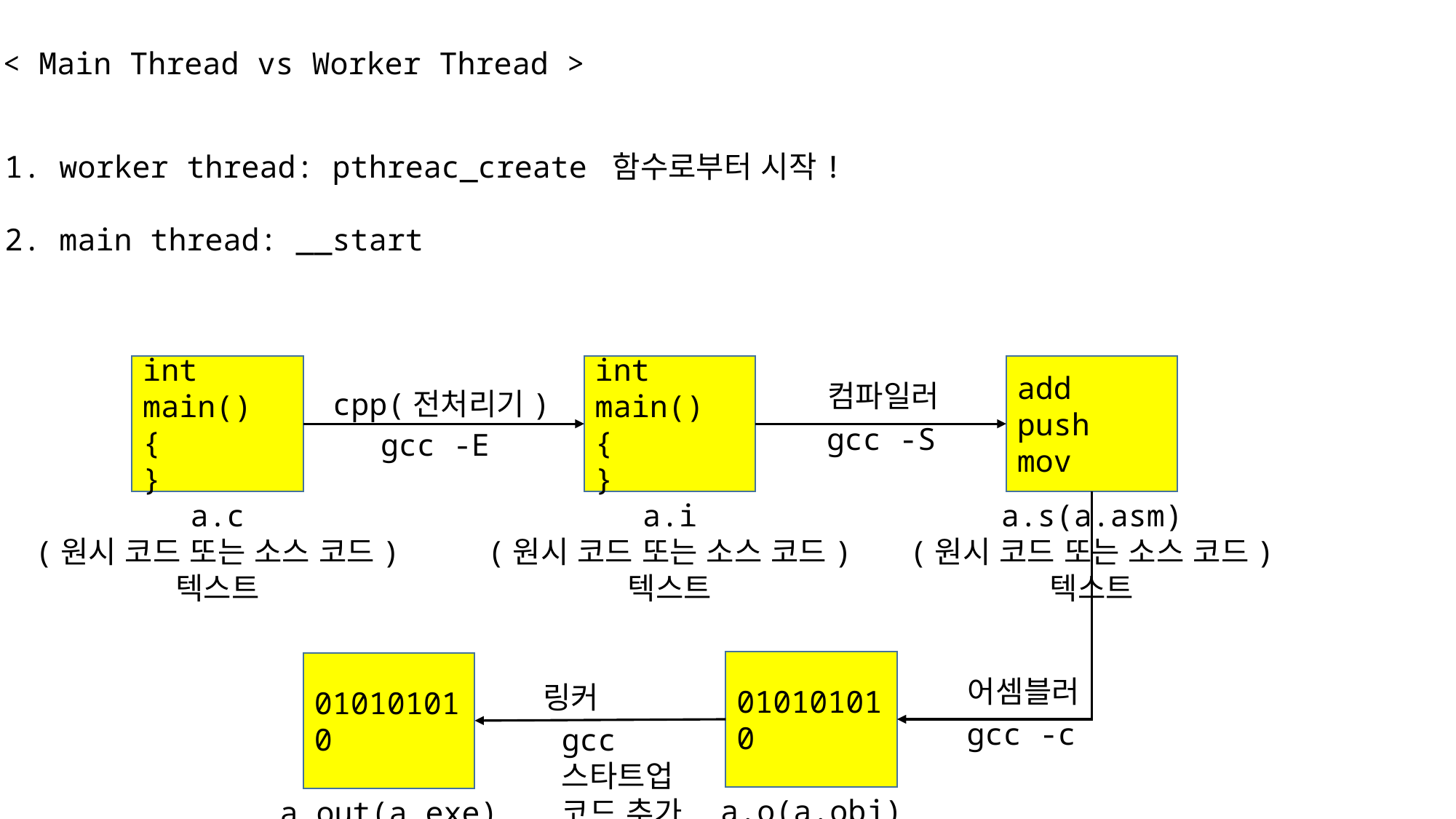

< Main Thread vs Worker Thread >
1. worker thread: pthreac_create 함수로부터 시작!

2. main thread: __start
int main()
{
}
int main()
{
}
add
push
mov
컴파일러
cpp(전처리기)
gcc -S
gcc -E
a.c
(원시 코드 또는 소스 코드)
텍스트
a.i
(원시 코드 또는 소스 코드)
텍스트
a.s(a.asm)
(원시 코드 또는 소스 코드)
텍스트
010101010
010101010
어셈블러
링커
gcc -c
gcc
스타트업
코드 추가
a.o(a.obj)
(목적파일)
기계어 코드
a.out(a.exe)
(실행파일)
기계어 코드